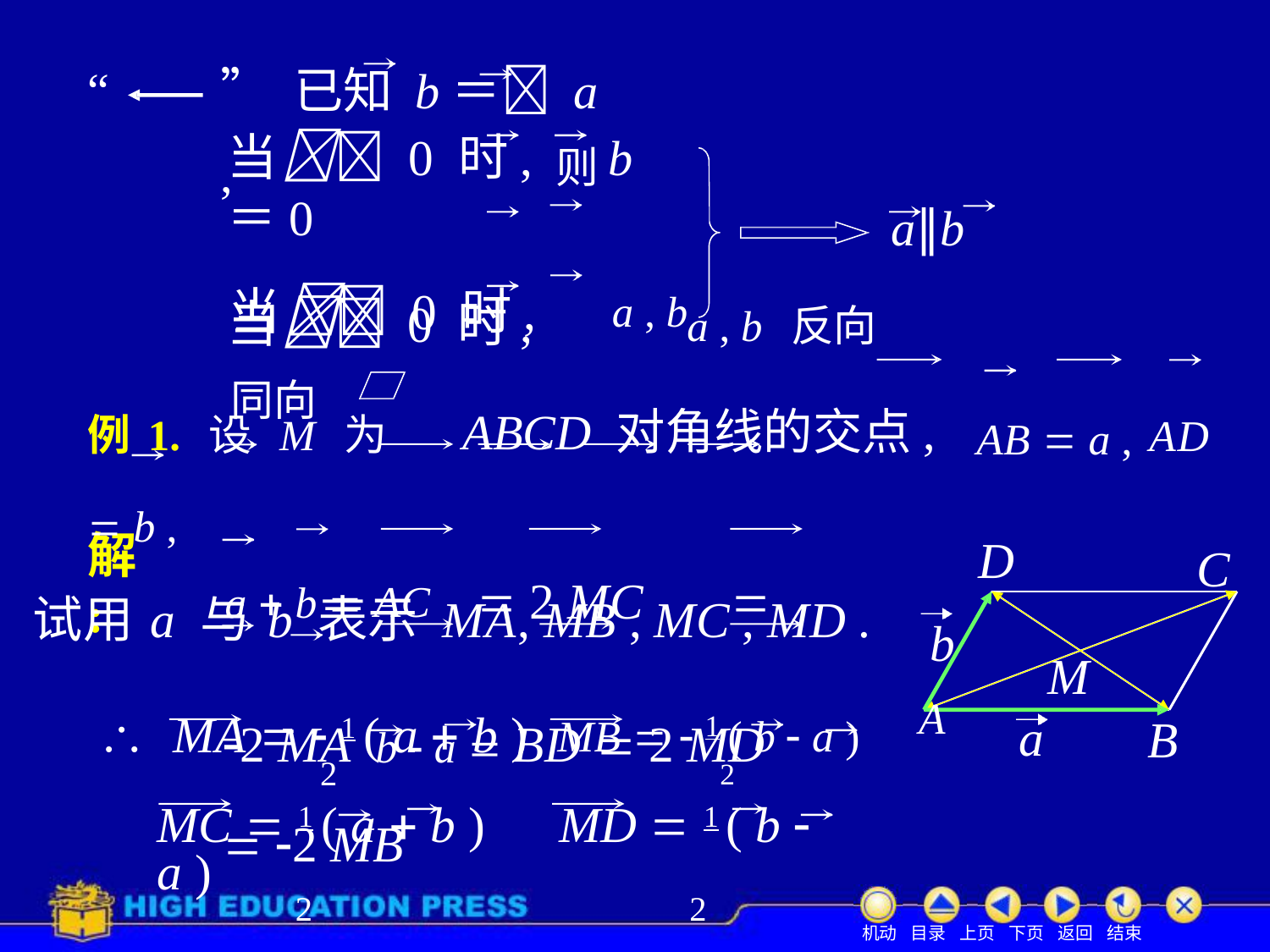

“
” 已知 b＝λ a ,	则

# 当λ= 0 时,	b＝0
当λ> 0 时,	a , b 同向

a∥b

当λ< 0 时,	a , b 反向
例1. 设 M 为	ABCD 对角线的交点,	AB = a , AD = b ,
试用a 与b 表示 MA, MB , MC , MD .

a + b = AC	= 2 MC	= −2 MA  b − a = BD = 2 MD = −2 MB
解:

D

C

b

M

a
B

∴	MA = − 1 ( a + b )	MB = − 1 ( b − a )	A
2	2

MC = 1 ( a + b )	MD = 1 ( b − a )
2	2

机动 目录 上页 下页 返回 结束